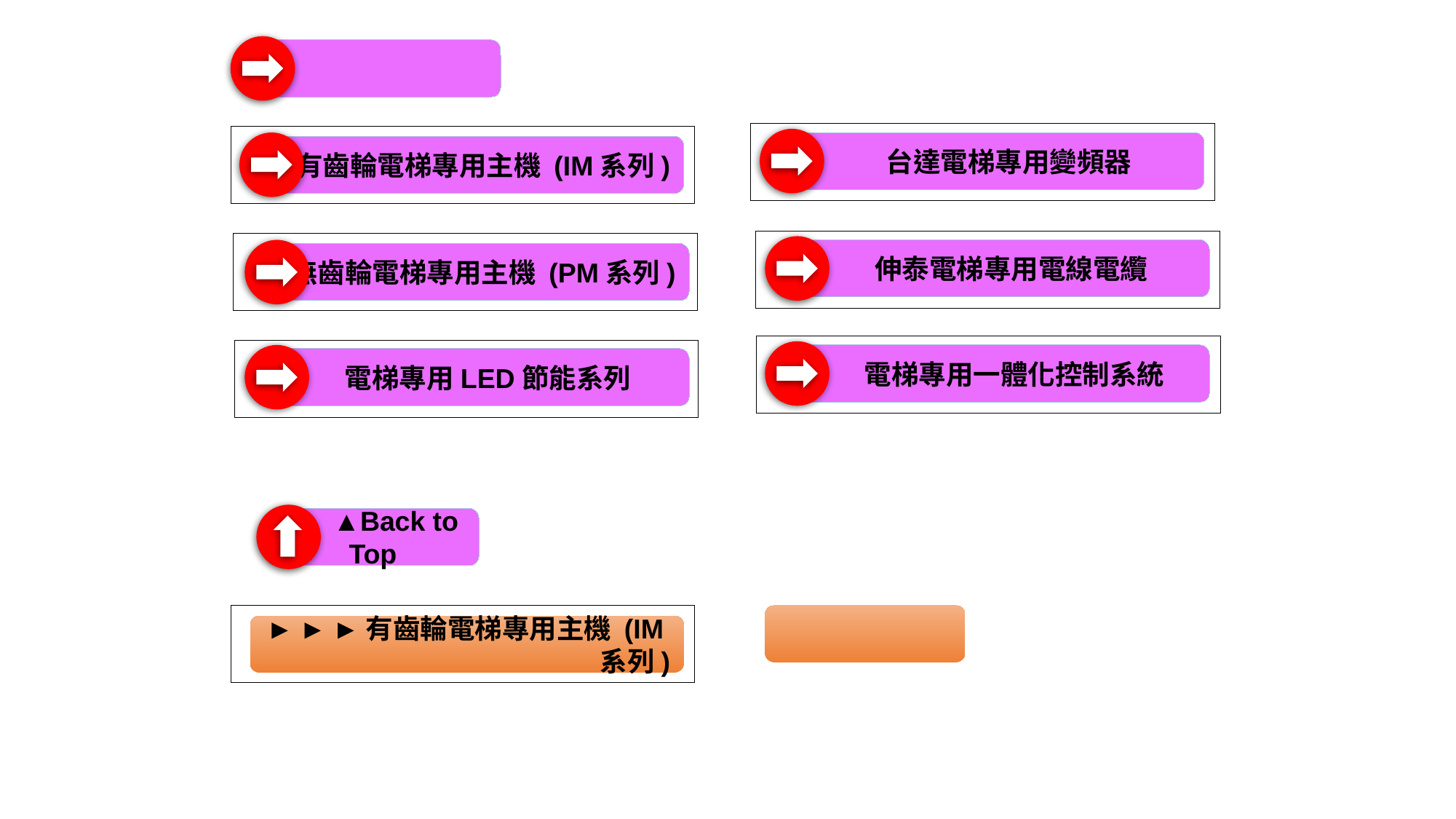

台達電梯專用變頻器

有齒輪電梯專用主機 (IM系列)

     伸泰電梯專用電線電纜

無齒輪電梯專用主機 (PM系列)

      電梯專用一體化控制系統

    電梯專用LED節能系列

      ▲Back to Top

► ► ►有齒輪電梯專用主機 (IM系列)